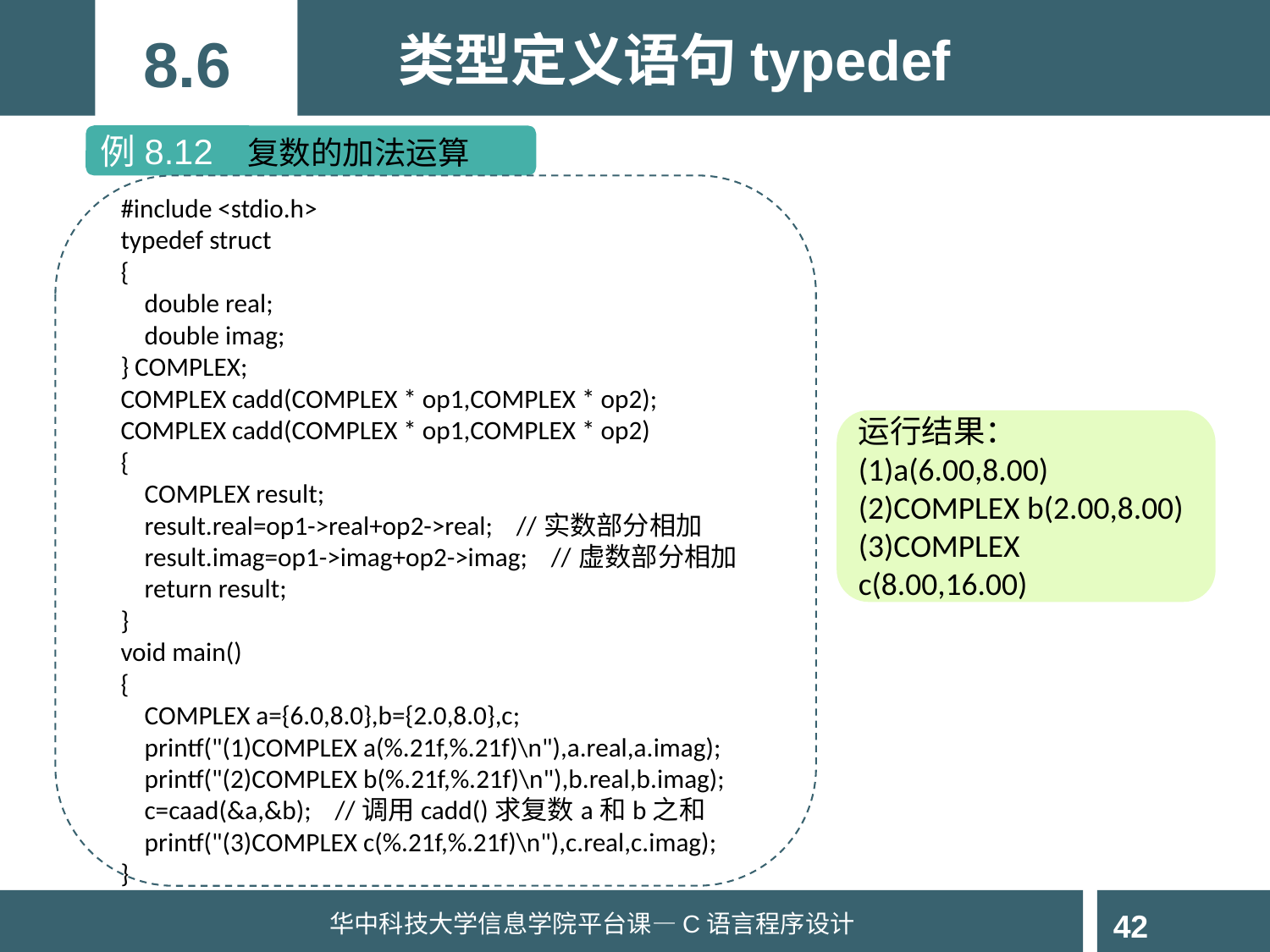

类型定义语句typedef
8.6
例8.12   复数的加法运算

#include <stdio.h>
typedef struct
{
    double real;
    double imag;
} COMPLEX;
COMPLEX cadd(COMPLEX * op1,COMPLEX * op2);
COMPLEX cadd(COMPLEX * op1,COMPLEX * op2)
{
    COMPLEX result;
    result.real=op1->real+op2->real;    //实数部分相加
    result.imag=op1->imag+op2->imag;    //虚数部分相加
    return result;
}
void main()
{
    COMPLEX a={6.0,8.0},b={2.0,8.0},c;
    printf("(1)COMPLEX a(%.21f,%.21f)\n"),a.real,a.imag);
    printf("(2)COMPLEX b(%.21f,%.21f)\n"),b.real,b.imag);
    c=caad(&a,&b);    //调用cadd()求复数a和b之和
    printf("(3)COMPLEX c(%.21f,%.21f)\n"),c.real,c.imag);
}

运行结果：
(1)a(6.00,8.00)
(2)COMPLEX b(2.00,8.00)
(3)COMPLEX c(8.00,16.00)